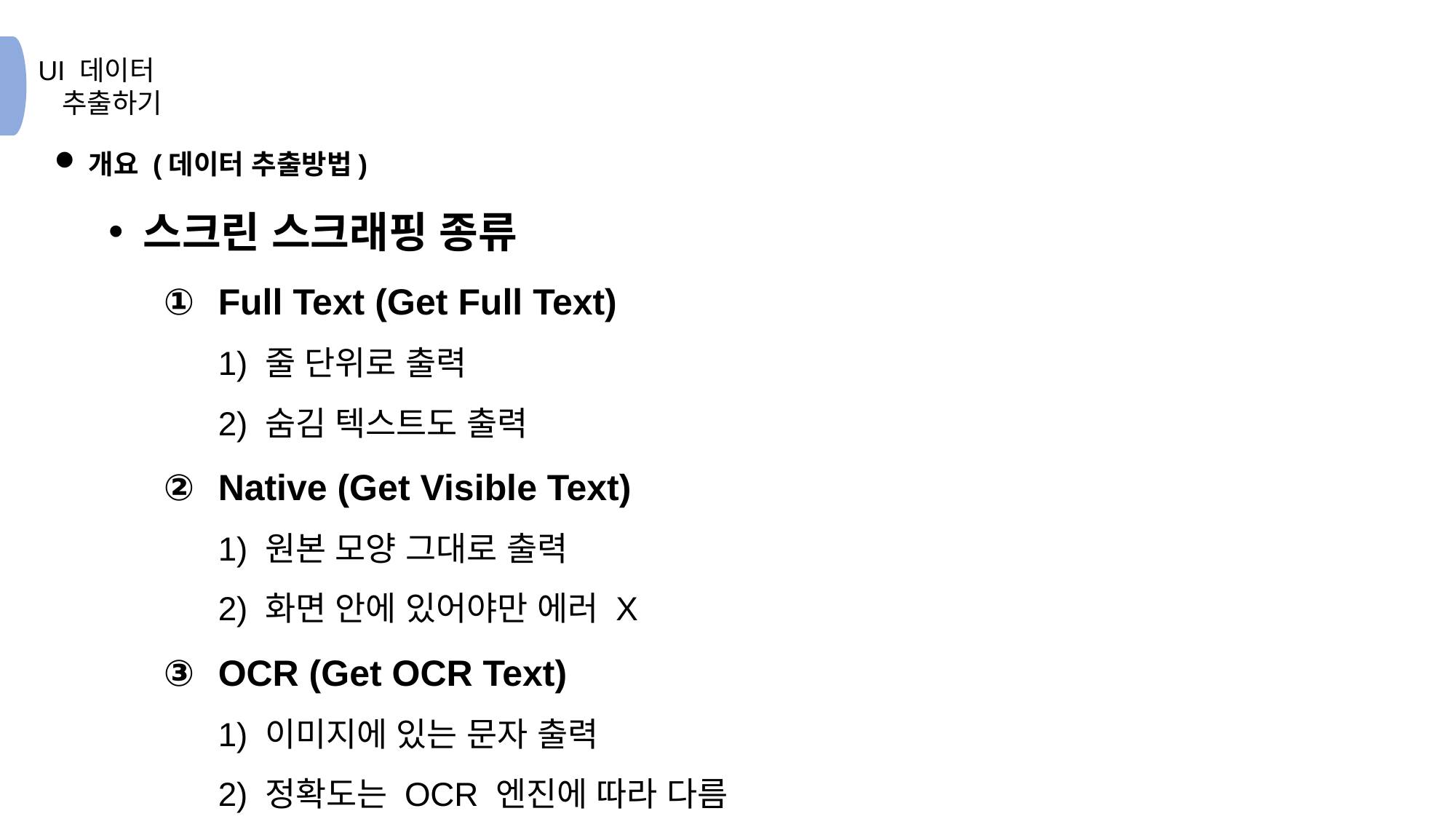

개요 (데이터 추출방법)
스크린 스크래핑 종류
Full Text (Get Full Text)
1) 줄 단위로 출력
2) 숨김 텍스트도 출력
Native (Get Visible Text)
1) 원본 모양 그대로 출력
2) 화면 안에 있어야만 에러 X
OCR (Get OCR Text)
1) 이미지에 있는 문자 출력
2) 정확도는 OCR 엔진에 따라 다름